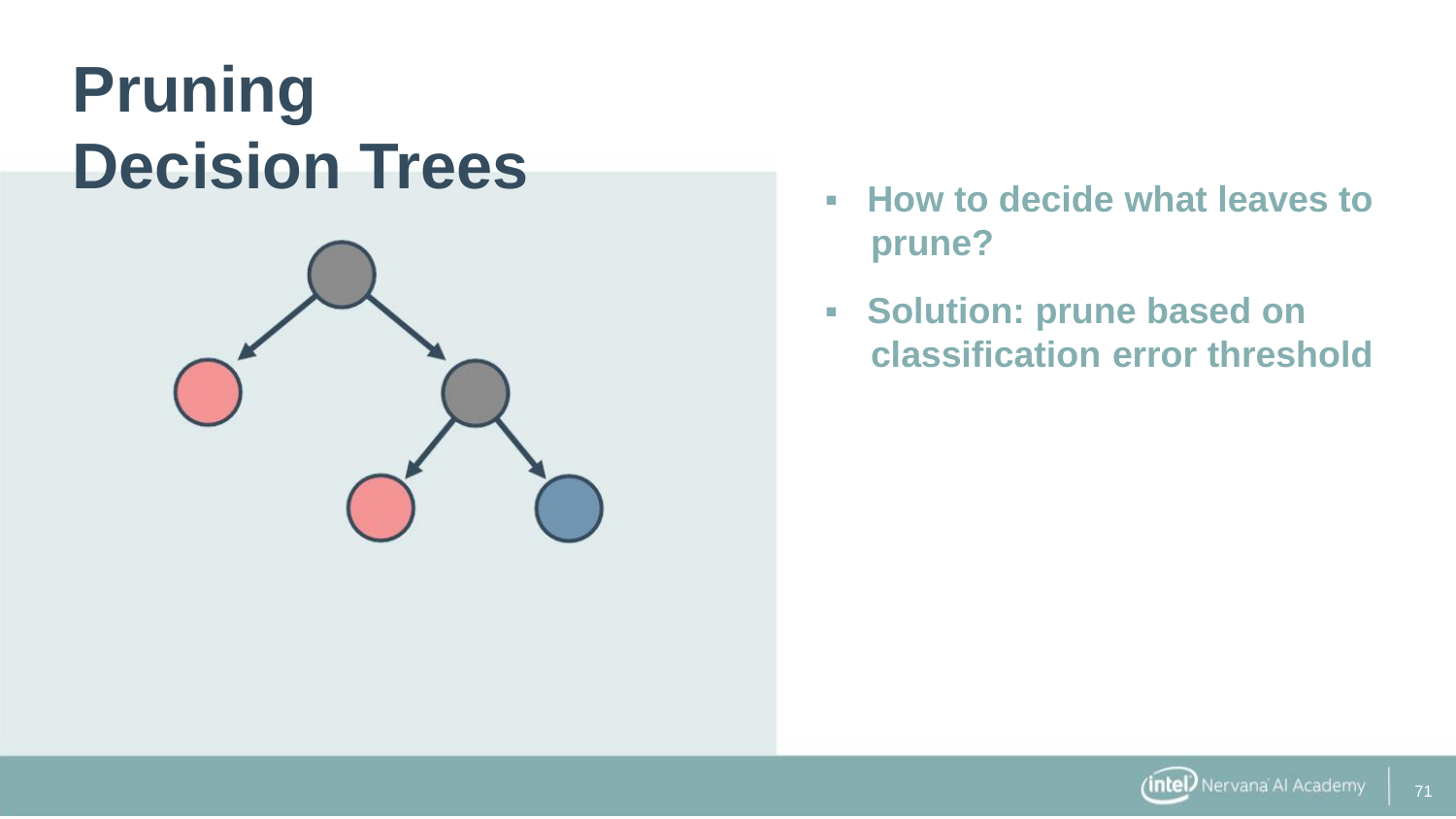

Pruning Decision Trees
▪ How to decide what leaves to
prune?
▪ Solution: prune based on
classification error threshold

푖
71